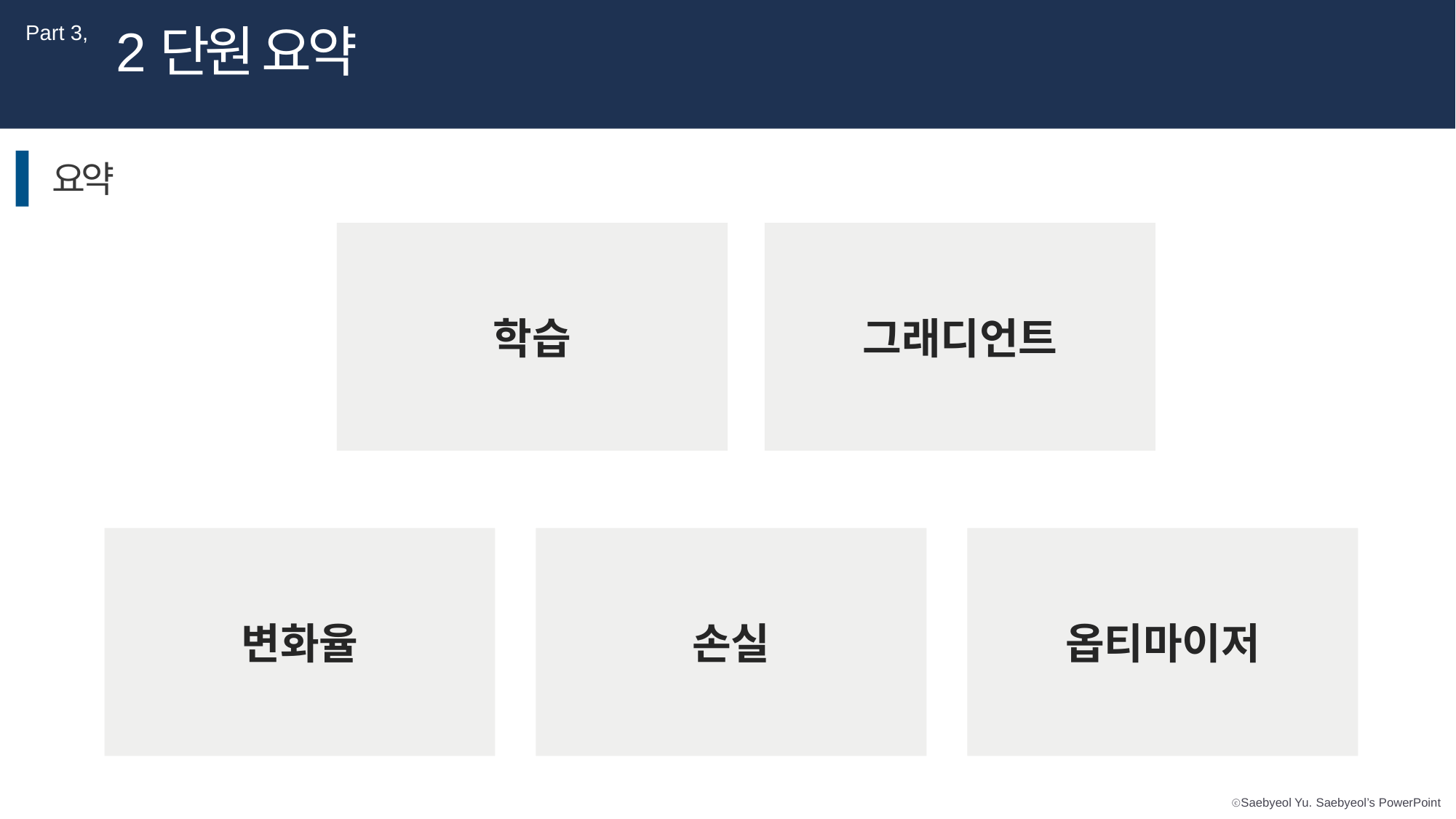

2단원 요약
Part 3,

요약
학습
그래디언트
변화율
손실
옵티마이저